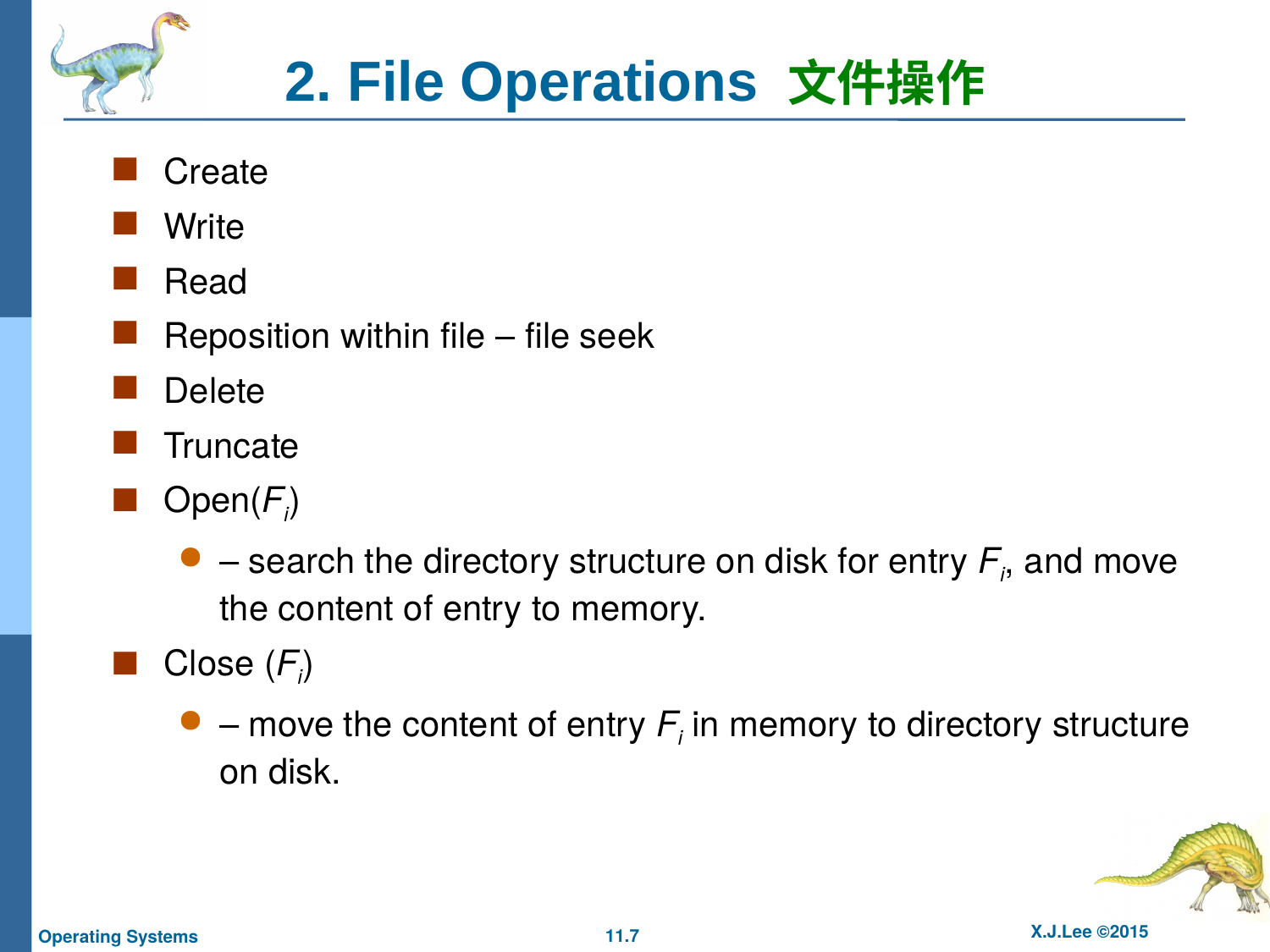

# 2. File Operations 文件操作
Create
Write
Read
Reposition within file – file seek
Delete
Truncate
Open(Fi)
– search the directory structure on disk for entry Fi, and move the content of entry to memory.
Close (Fi)
– move the content of entry Fi in memory to directory structure on disk.